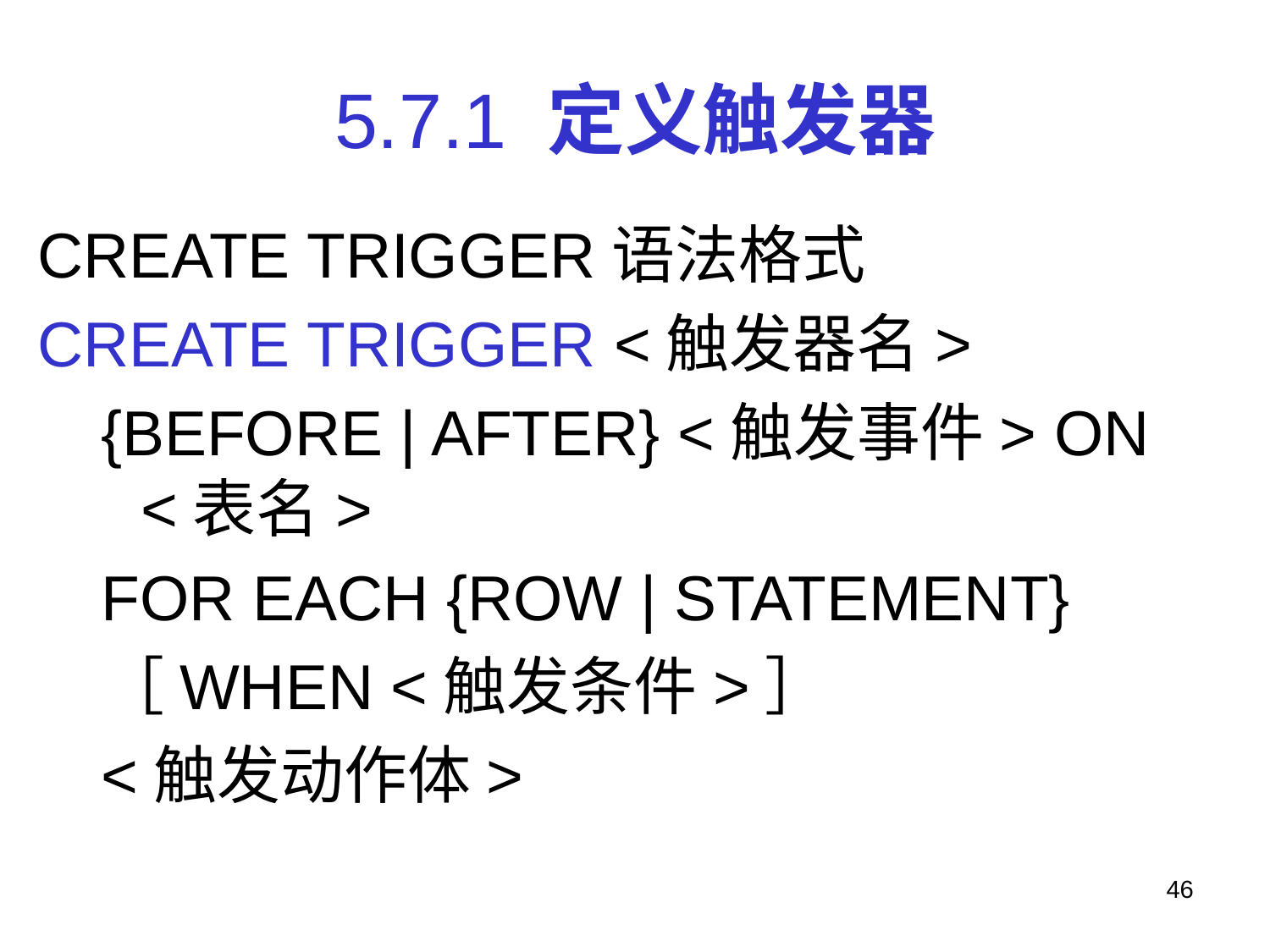

# 5.7.1 定义触发器
CREATE TRIGGER语法格式
CREATE TRIGGER <触发器名>
{BEFORE | AFTER} <触发事件> ON
<表名>
FOR EACH {ROW | STATEMENT}
［WHEN <触发条件>］
<触发动作体>

46